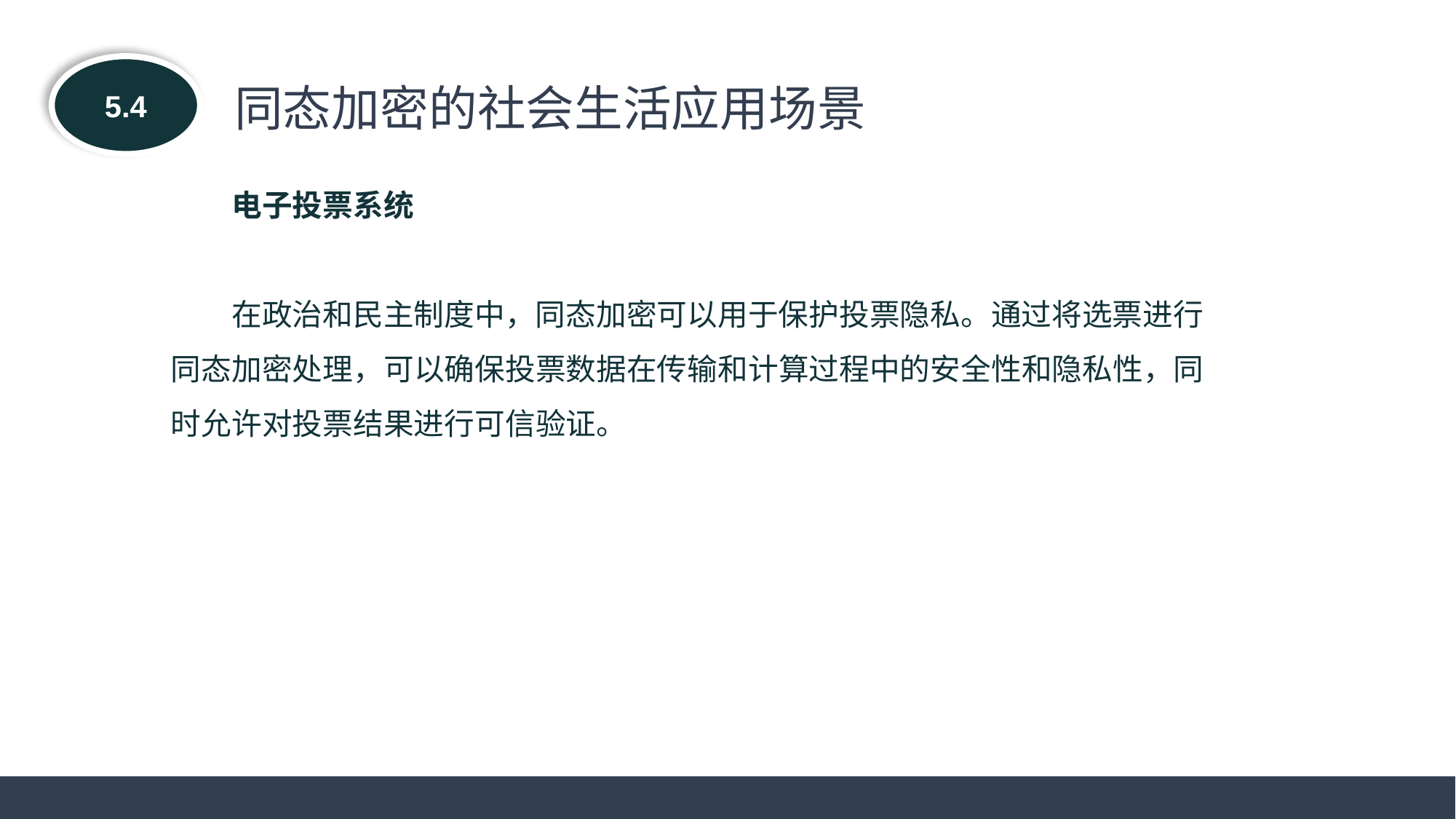

5.4
同态加密的社会生活应用场景

电子投票系统

在政治和民主制度中，同态加密可以用于保护投票隐私。通过将选票进行同态加密处理，可以确保投票数据在传输和计算过程中的安全性和隐私性，同时允许对投票结果进行可信验证。